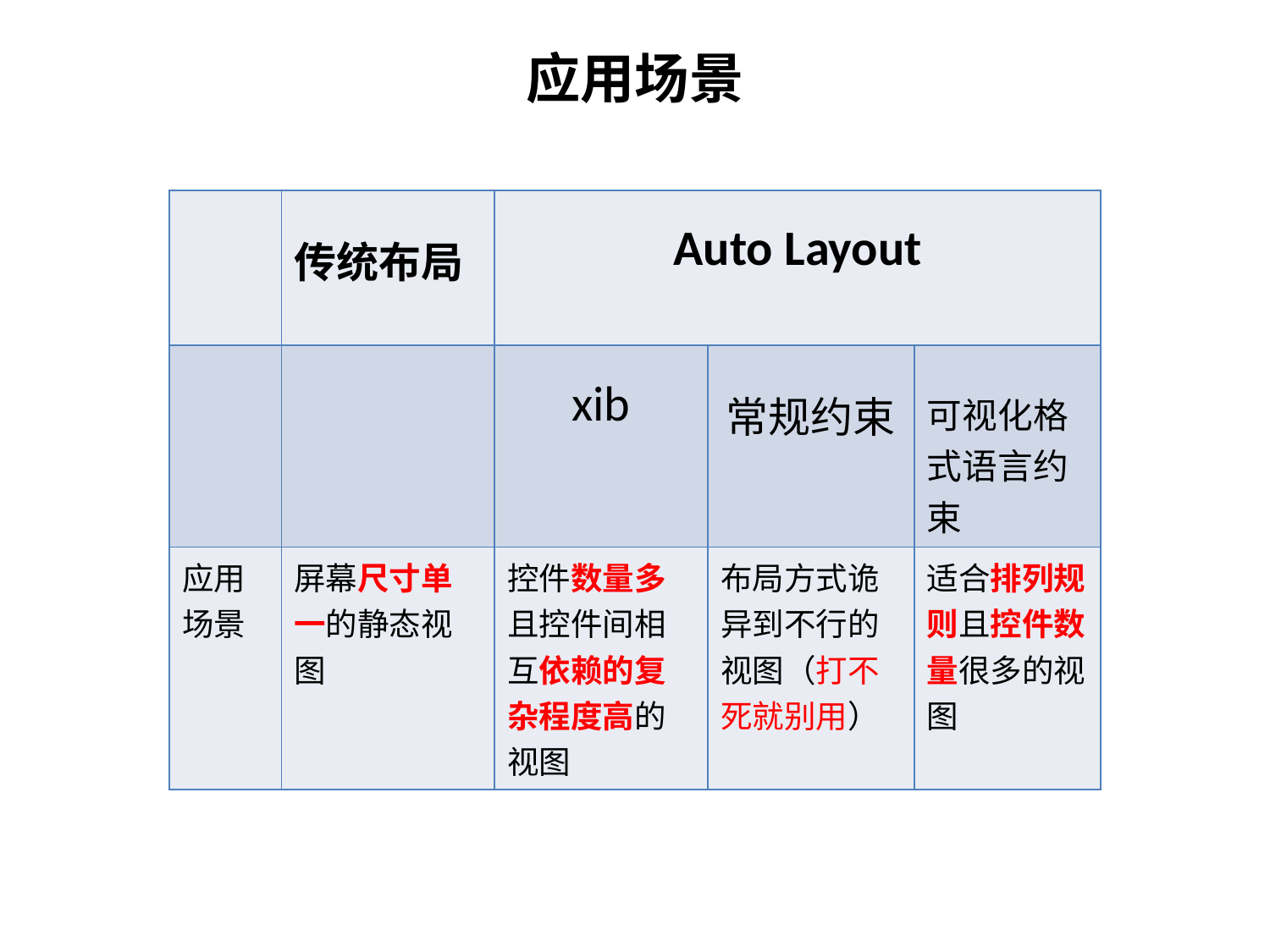

# 应用场景
|  | 传统布局 | Auto Layout |  |  |
| --- | --- | --- | --- | --- |
|  |  | xib | 常规约束 | 可视化格式语言约束 |
| 应用场景 | 屏幕尺寸单一的静态视图 | 控件数量多且控件间相互依赖的复杂程度高的视图 | 布局方式诡异到不行的视图（打不死就别用） | 适合排列规则且控件数量很多的视图 |